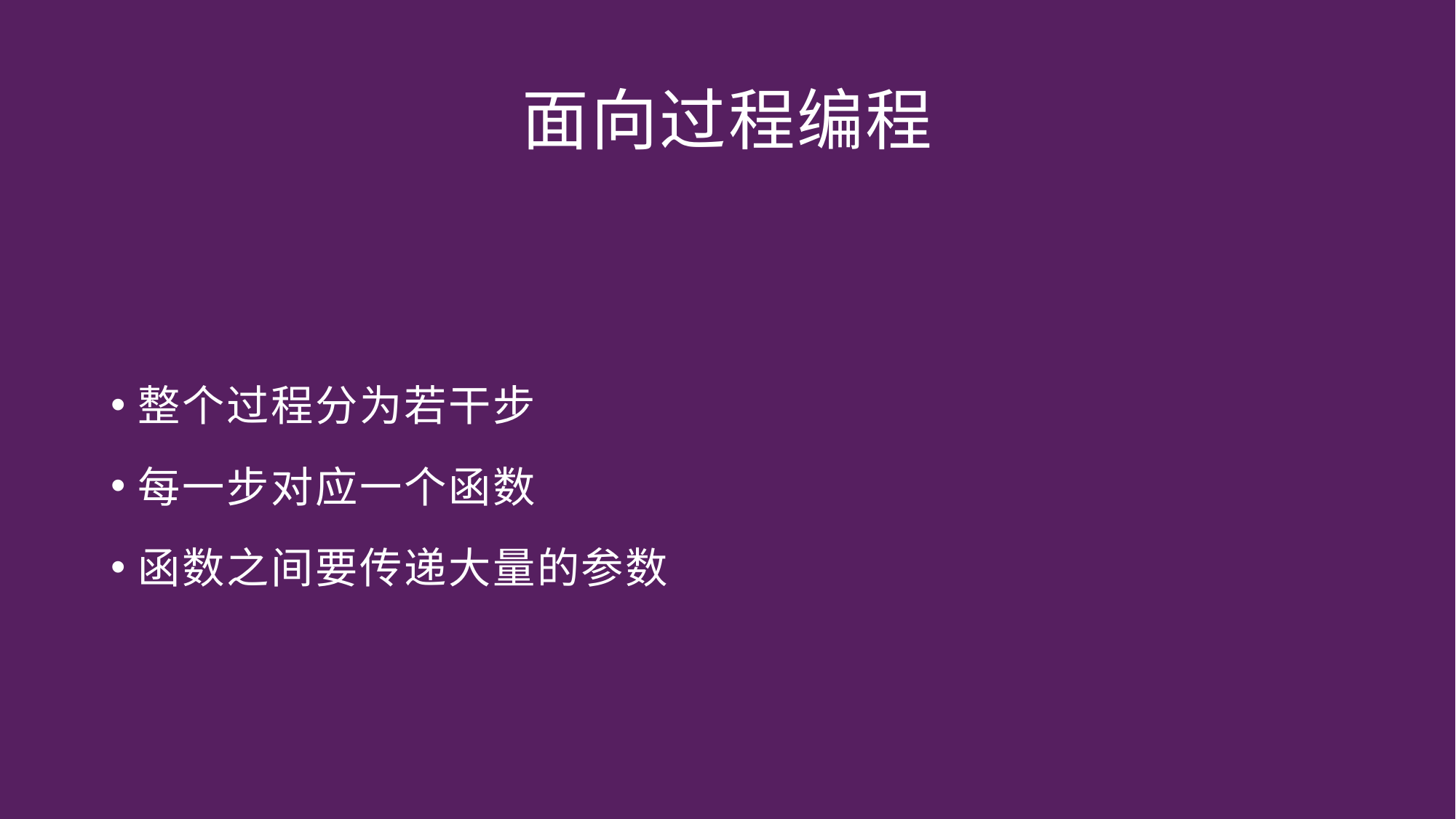

# 面向过程编程
整个过程分为若干步
每一步对应一个函数
函数之间要传递大量的参数